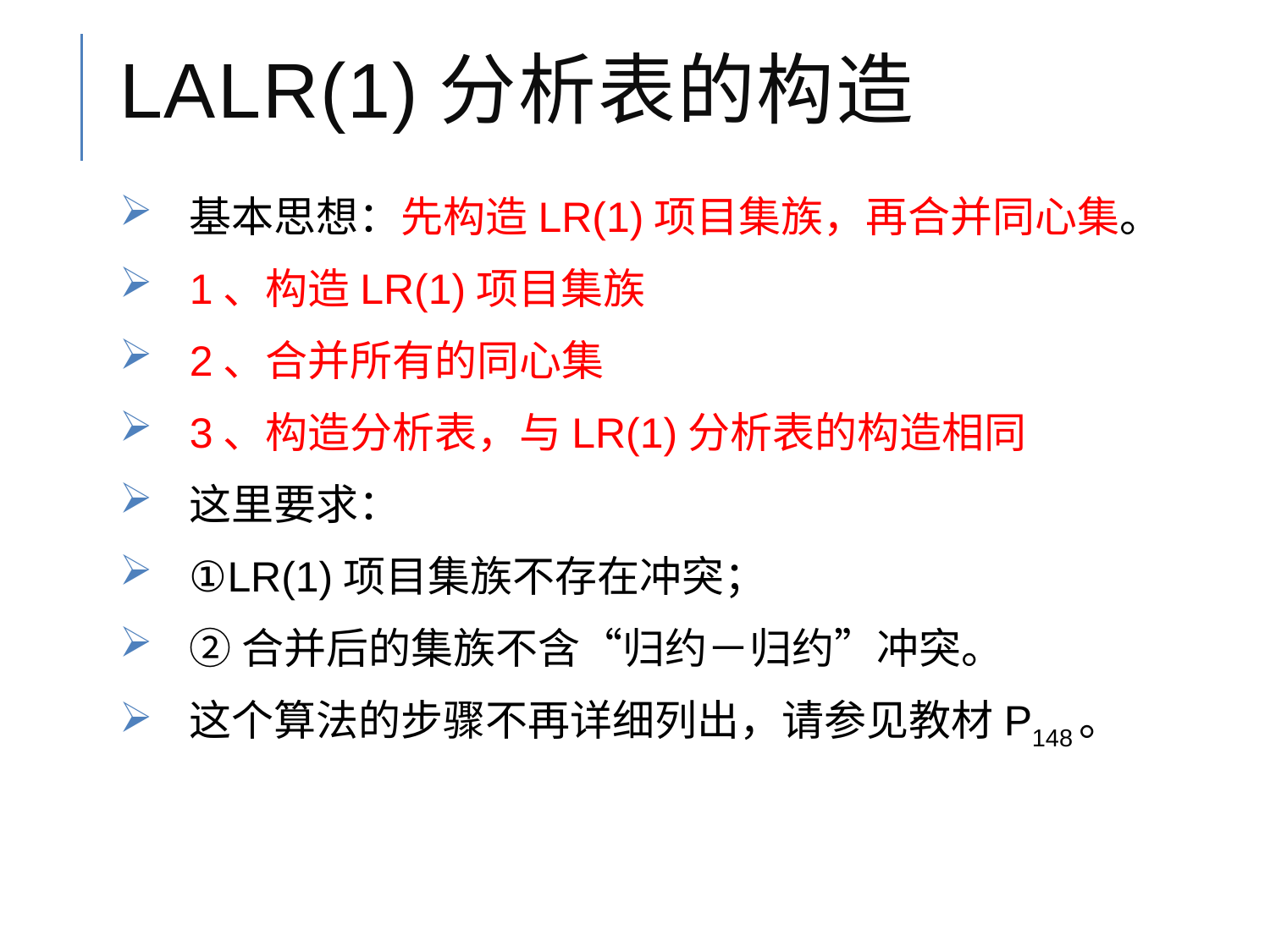

# LALR(1)分析表的构造
基本思想：先构造LR(1)项目集族，再合并同心集。
1、构造LR(1)项目集族
2、合并所有的同心集
3、构造分析表，与LR(1)分析表的构造相同
这里要求：
①LR(1)项目集族不存在冲突；
②合并后的集族不含“归约－归约”冲突。
这个算法的步骤不再详细列出，请参见教材P148。

86